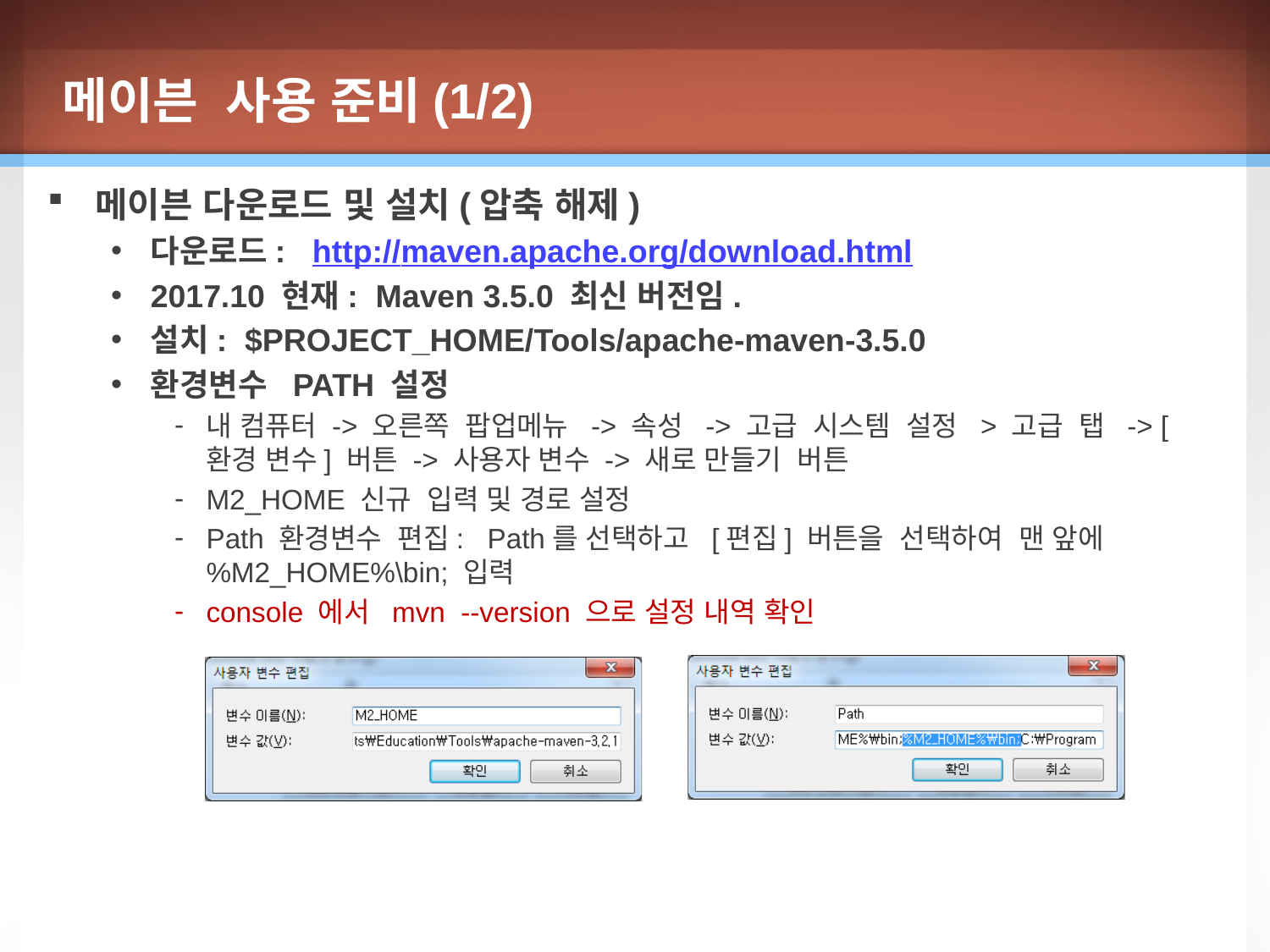

메이븐  사용 준비(1/2)
메이븐 다운로드 및 설치(압축 해제)
다운로드:   http://maven.apache.org/download.html
2017.10 현재:  Maven 3.5.0 최신 버전임.
설치:  $PROJECT_HOME/Tools/apache-maven-3.5.0
환경변수  PATH 설정
내 컴퓨터 -> 오른쪽  팝업메뉴  -> 속성  -> 고급  시스템  설정  > 고급  탭  -> [환경 변수] 버튼 -> 사용자 변수 -> 새로 만들기  버튼
M2_HOME 신규  입력 및 경로 설정
Path 환경변수  편집:   Path를 선택하고  [편집] 버튼을  선택하여  맨 앞에 %M2_HOME%\bin; 입력
console 에서  mvn  --version 으로 설정 내역 확인